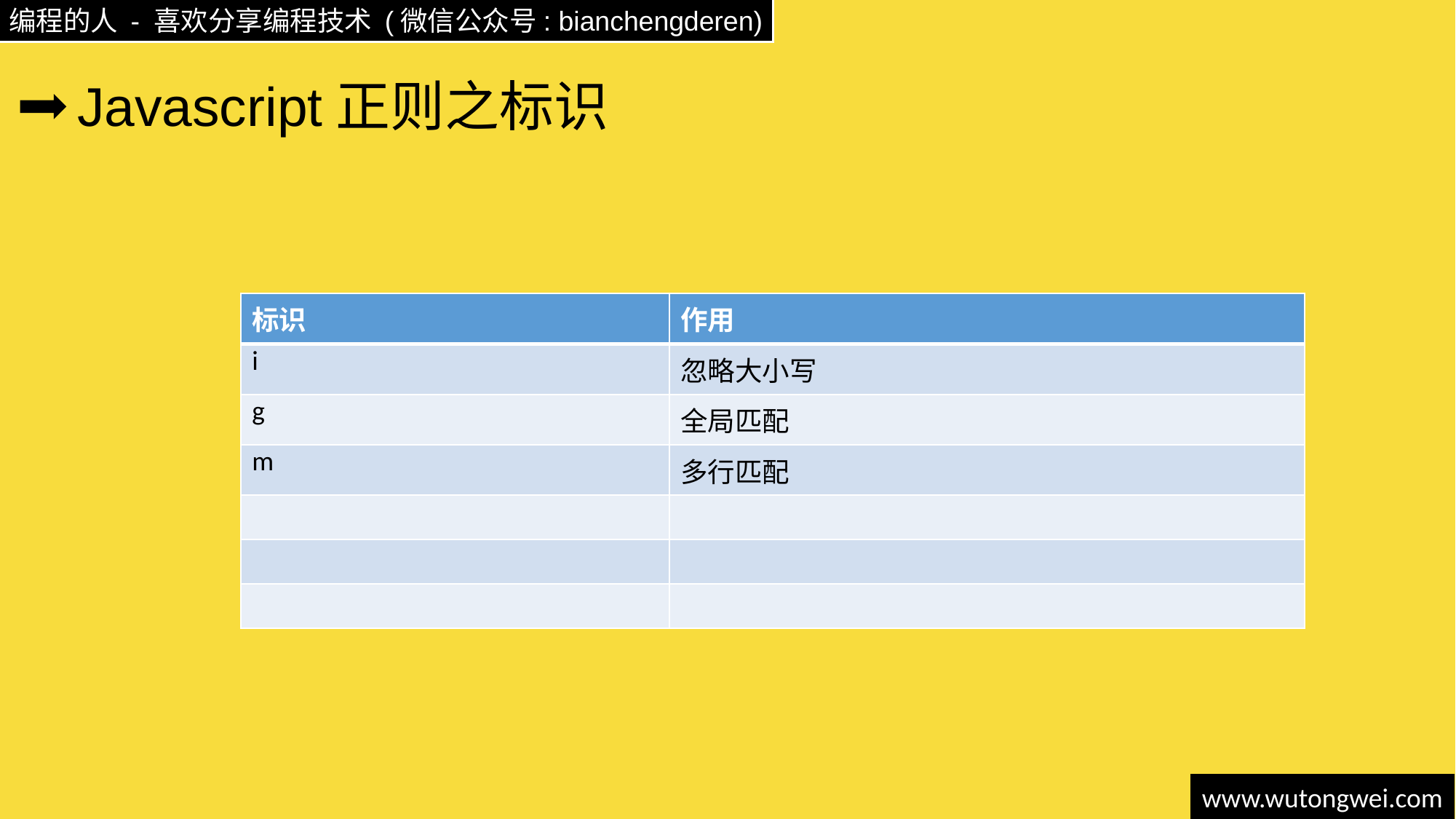

# Javascript正则之标识
| 标识 | 作用 |
| --- | --- |
| i | 忽略大小写 |
| g | 全局匹配 |
| m | 多行匹配 |
|  |  |
|  |  |
|  |  |